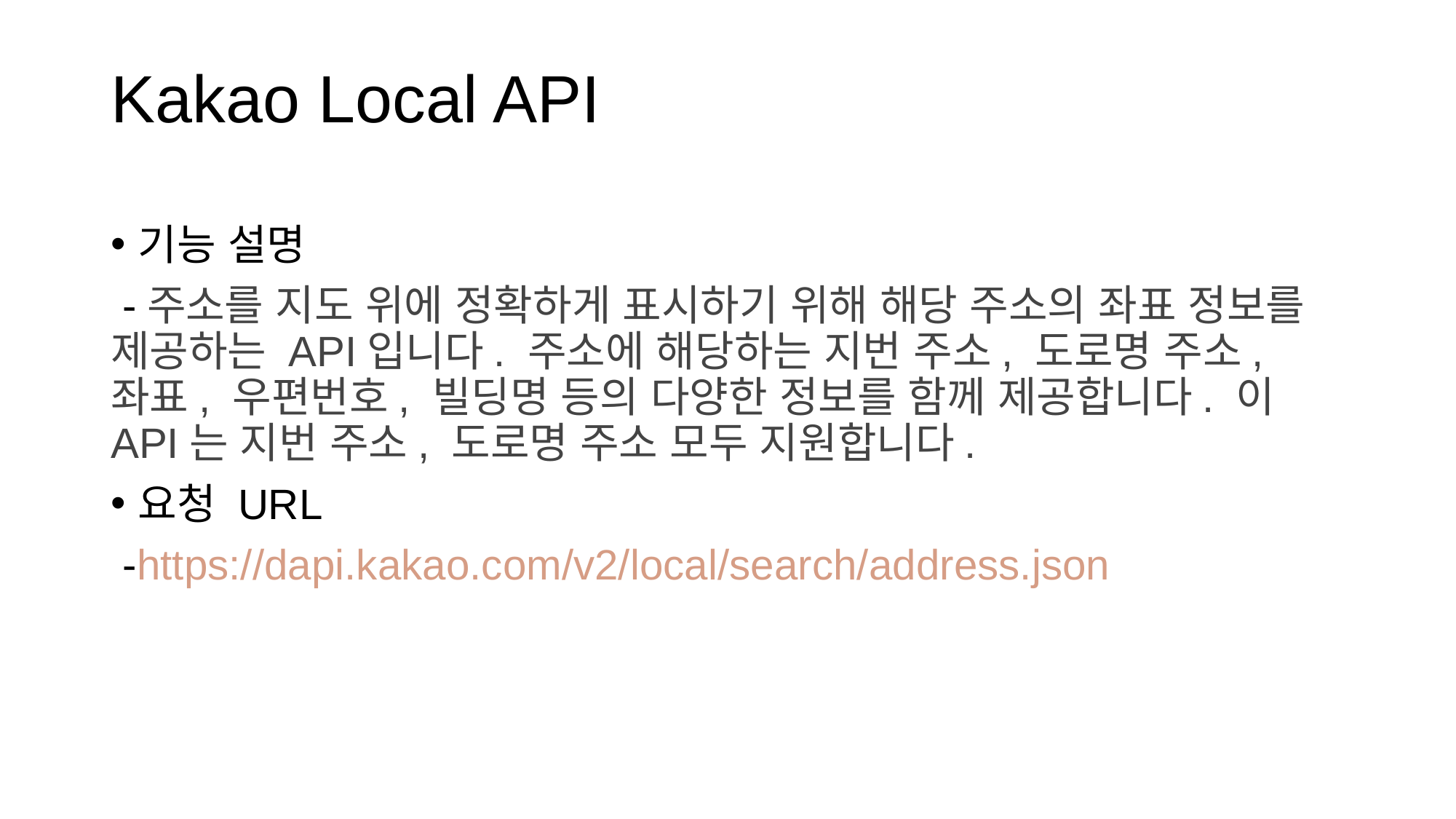

# Kakao Local API
기능 설명
 -주소를 지도 위에 정확하게 표시하기 위해 해당 주소의 좌표 정보를 제공하는 API입니다. 주소에 해당하는 지번 주소, 도로명 주소, 좌표, 우편번호, 빌딩명 등의 다양한 정보를 함께 제공합니다. 이 API는 지번 주소, 도로명 주소 모두 지원합니다.
요청 URL
 -https://dapi.kakao.com/v2/local/search/address.json